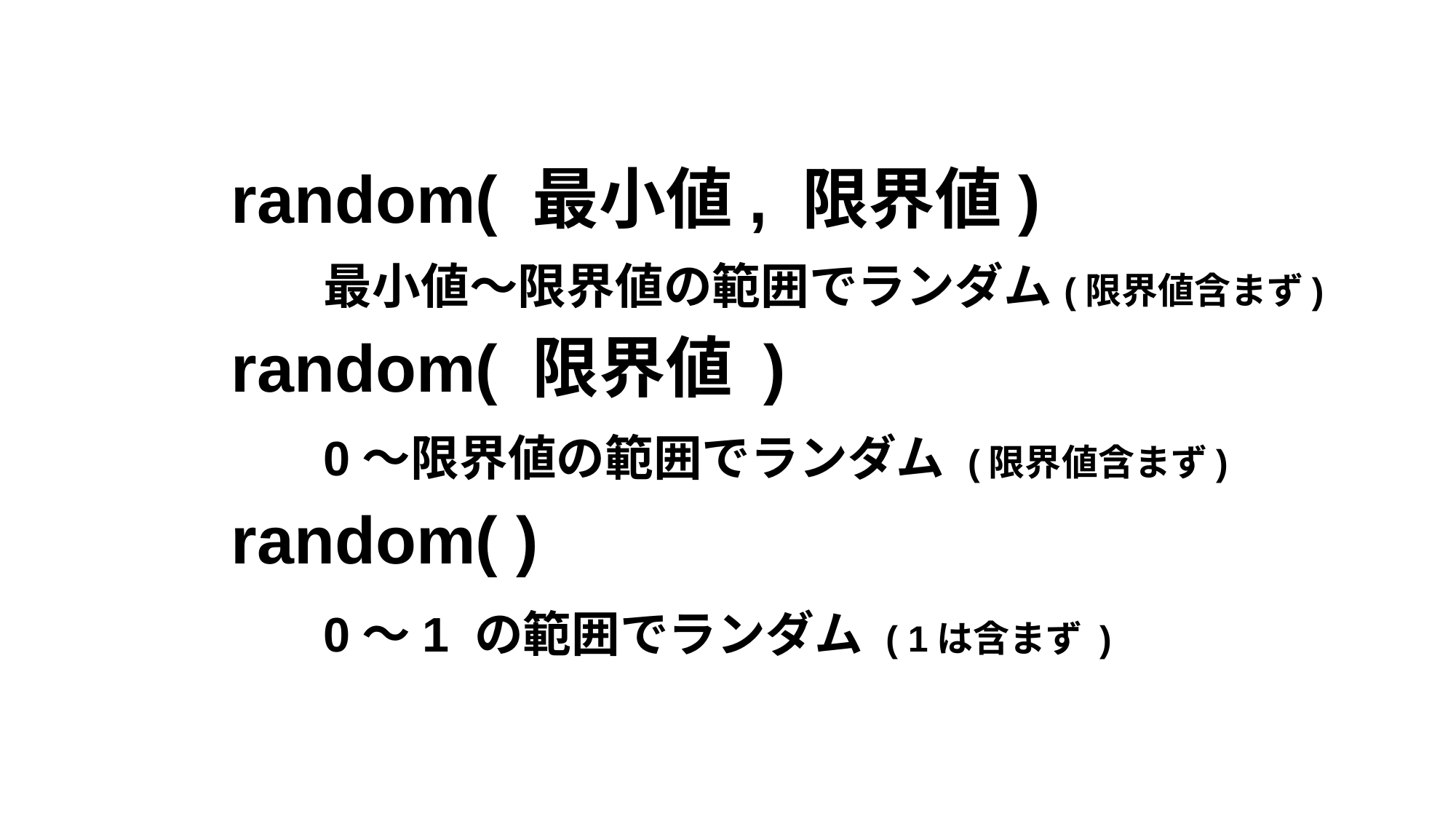

random( 最小値, 限界値)
最小値～限界値の範囲でランダム(限界値含まず)
random( 限界値 )
0～限界値の範囲でランダム (限界値含まず)
random( )
0～1 の範囲でランダム ( 1は含まず )